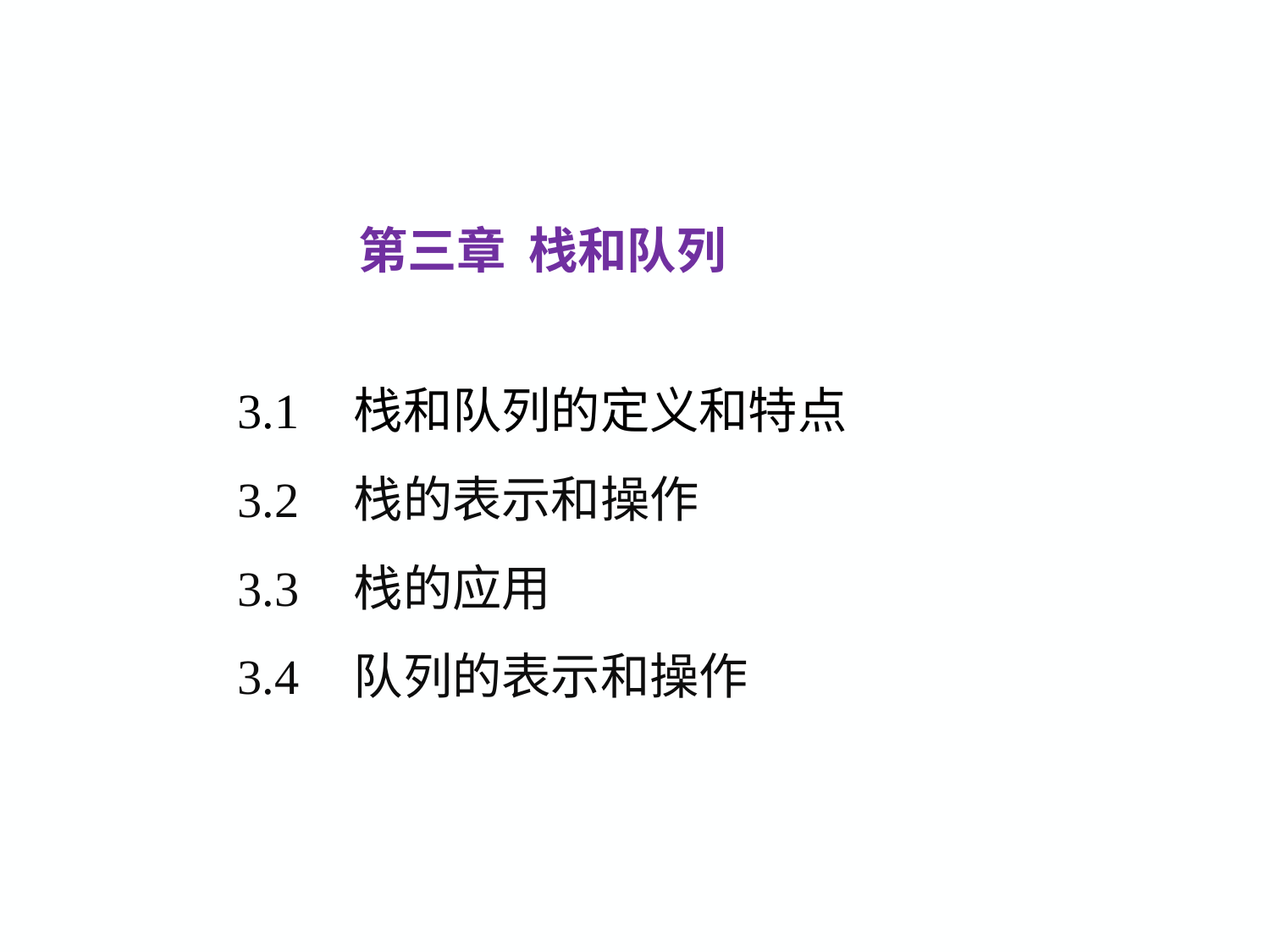

目录导航
Contents

第三章  栈和队列
3.1
3.2
3.3
3.4
栈和队列的定义和特点
栈的表示和操作
栈的应用
队列的表示和操作